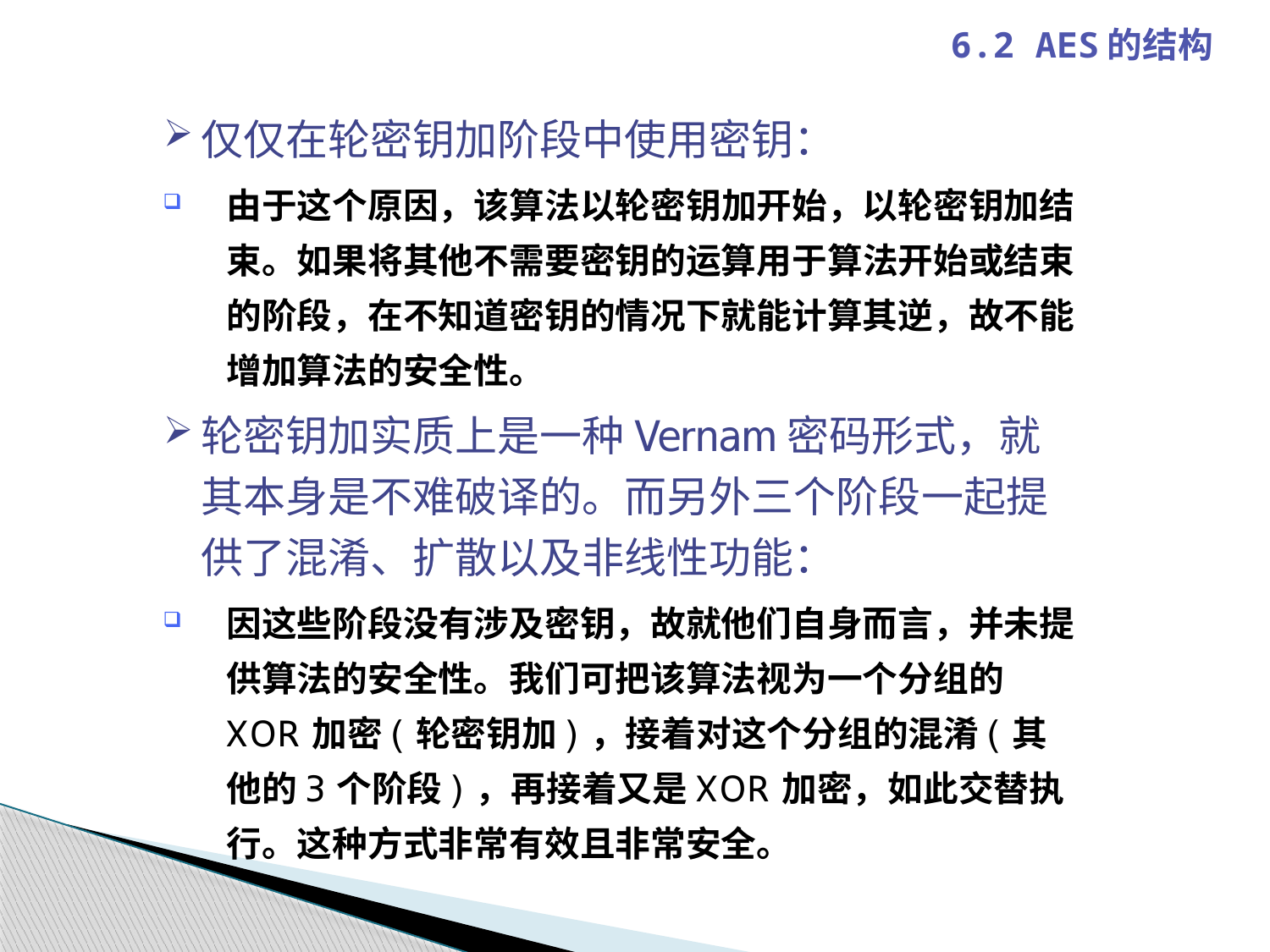

6.2 AES的结构
仅仅在轮密钥加阶段中使用密钥：
由于这个原因，该算法以轮密钥加开始，以轮密钥加结束。如果将其他不需要密钥的运算用于算法开始或结束的阶段，在不知道密钥的情况下就能计算其逆，故不能增加算法的安全性。
轮密钥加实质上是一种Vernam密码形式，就其本身是不难破译的。而另外三个阶段一起提供了混淆、扩散以及非线性功能：
因这些阶段没有涉及密钥，故就他们自身而言，并未提供算法的安全性。我们可把该算法视为一个分组的XOR加密(轮密钥加)，接着对这个分组的混淆(其他的3个阶段)，再接着又是XOR加密，如此交替执行。这种方式非常有效且非常安全。